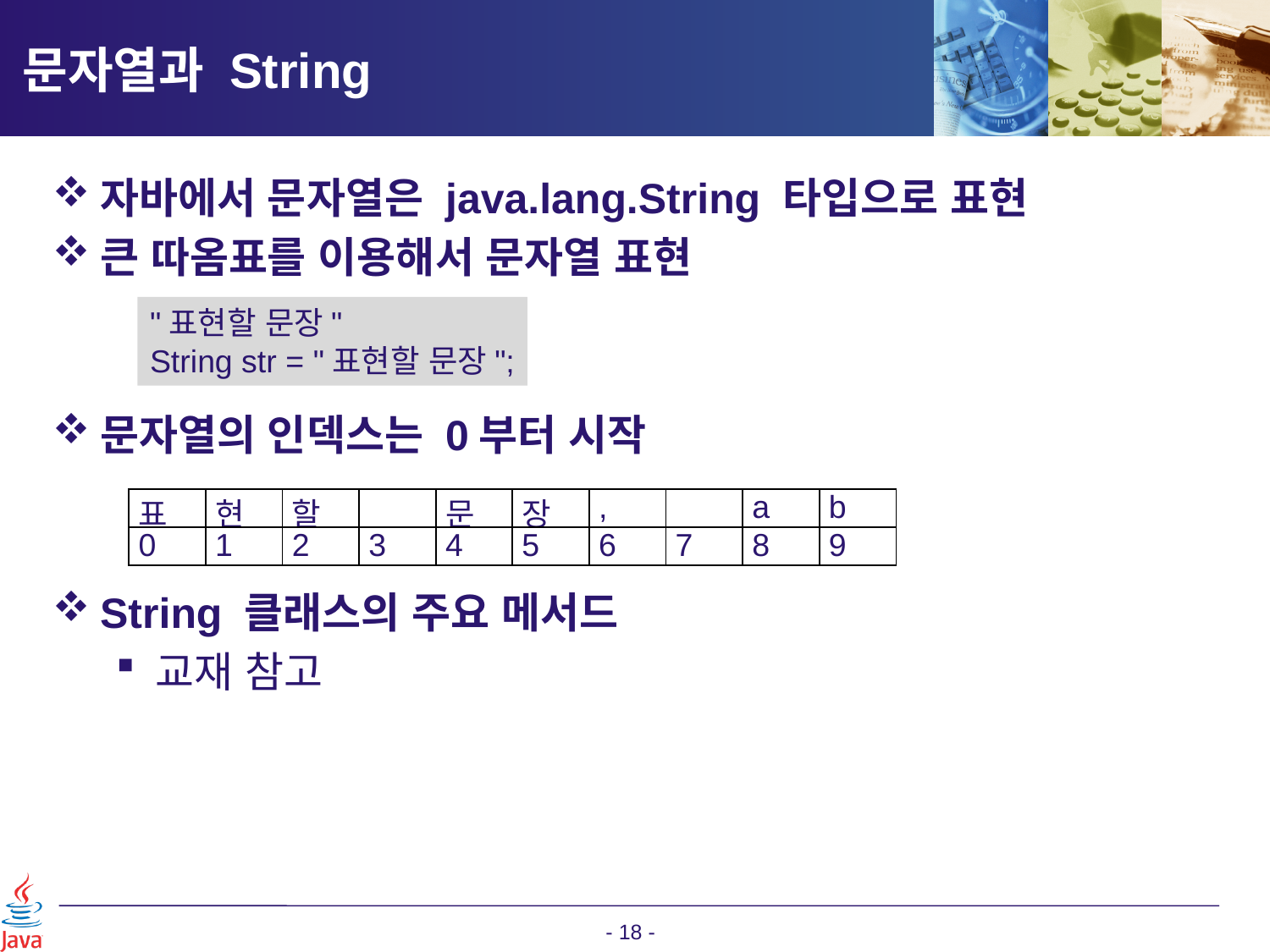

# 문자열과 String
자바에서 문자열은 java.lang.String 타입으로 표현
큰 따옴표를 이용해서 문자열 표현

문자열의 인덱스는 0부터 시작

String 클래스의 주요 메서드
교재 참고
"표현할 문장"
String str = "표현할 문장";
| 표 | 현 | 할 |  | 문 | 장 | , |  | a | b |
| --- | --- | --- | --- | --- | --- | --- | --- | --- | --- |
| 0 | 1 | 2 | 3 | 4 | 5 | 6 | 7 | 8 | 9 |